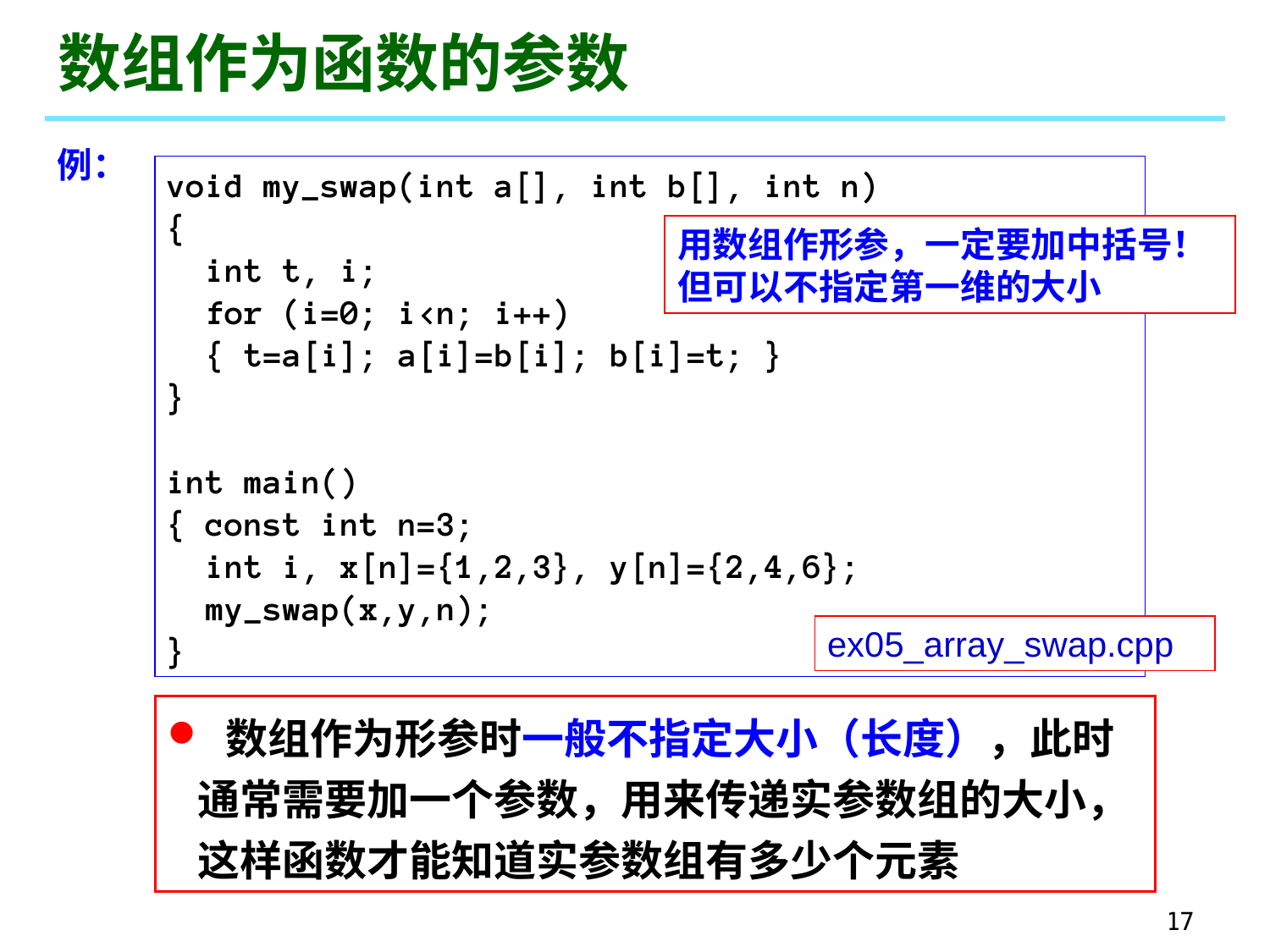

# 数组作为函数的参数
例：
void my_swap(int a[], int b[], int n)
{
  int t, i;
  for (i=0; i<n; i++)
  { t=a[i]; a[i]=b[i]; b[i]=t; }
}

int main()
{ const int n=3;
  int i, x[n]={1,2,3}, y[n]={2,4,6};
  my_swap(x,y,n);
}
用数组作形参，一定要加中括号！
但可以不指定第一维的大小
ex05_array_swap.cpp
 数组作为形参时一般不指定大小（长度），此时通常需要加一个参数，用来传递实参数组的大小，这样函数才能知道实参数组有多少个元素
17